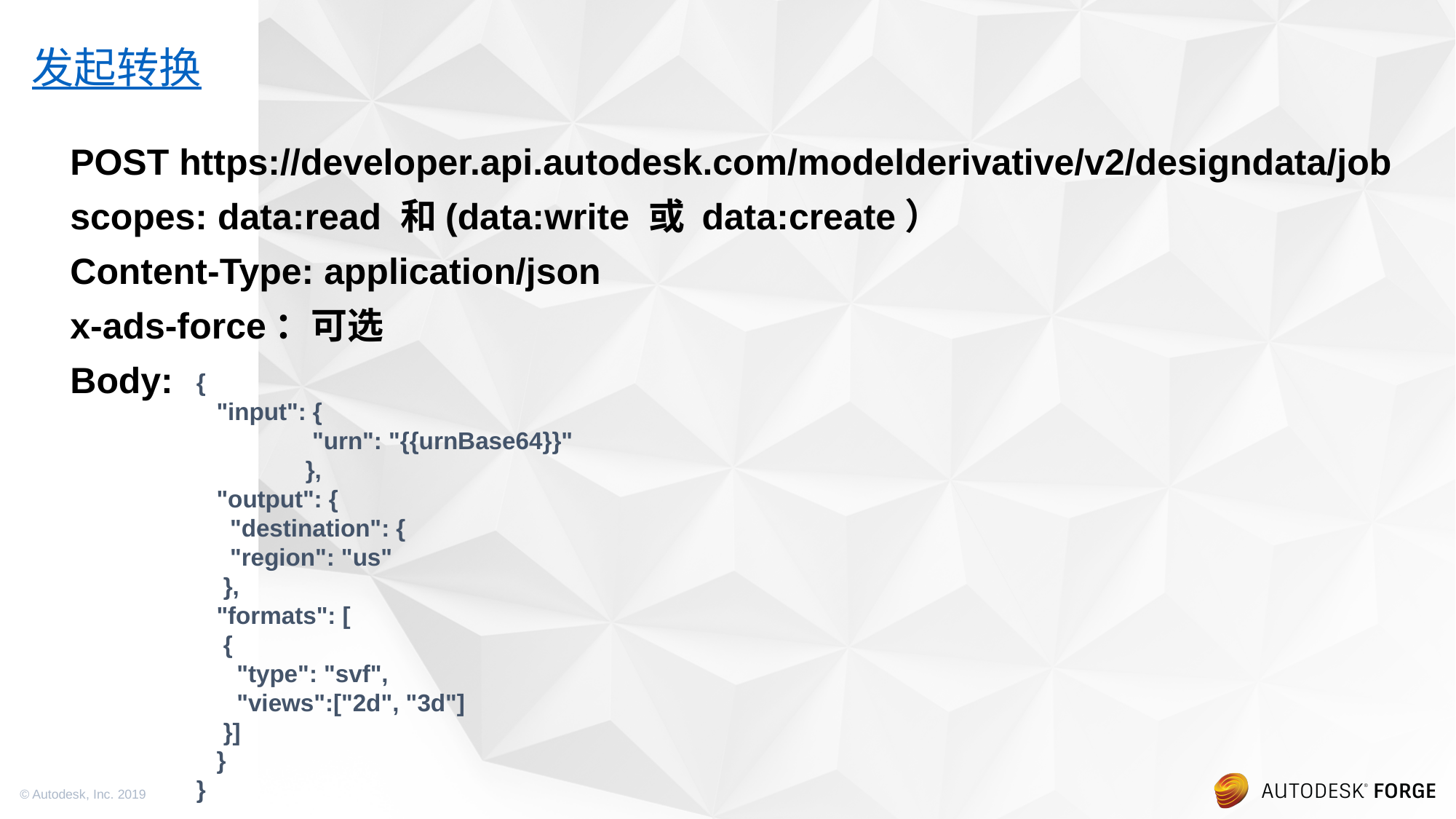

# 发起转换
POST https://developer.api.autodesk.com/modelderivative/v2/designdata/job
scopes: data:read 和(data:write 或 data:create）
Content-Type: application/json
x-ads-force：可选
Body:

{
   "input": {
	 "urn": "{{urnBase64}}"
	},
   "output": {
     "destination": {
     "region": "us"
    },
   "formats": [
    {
      "type": "svf",
      "views":["2d", "3d"]
    }]
   }
}